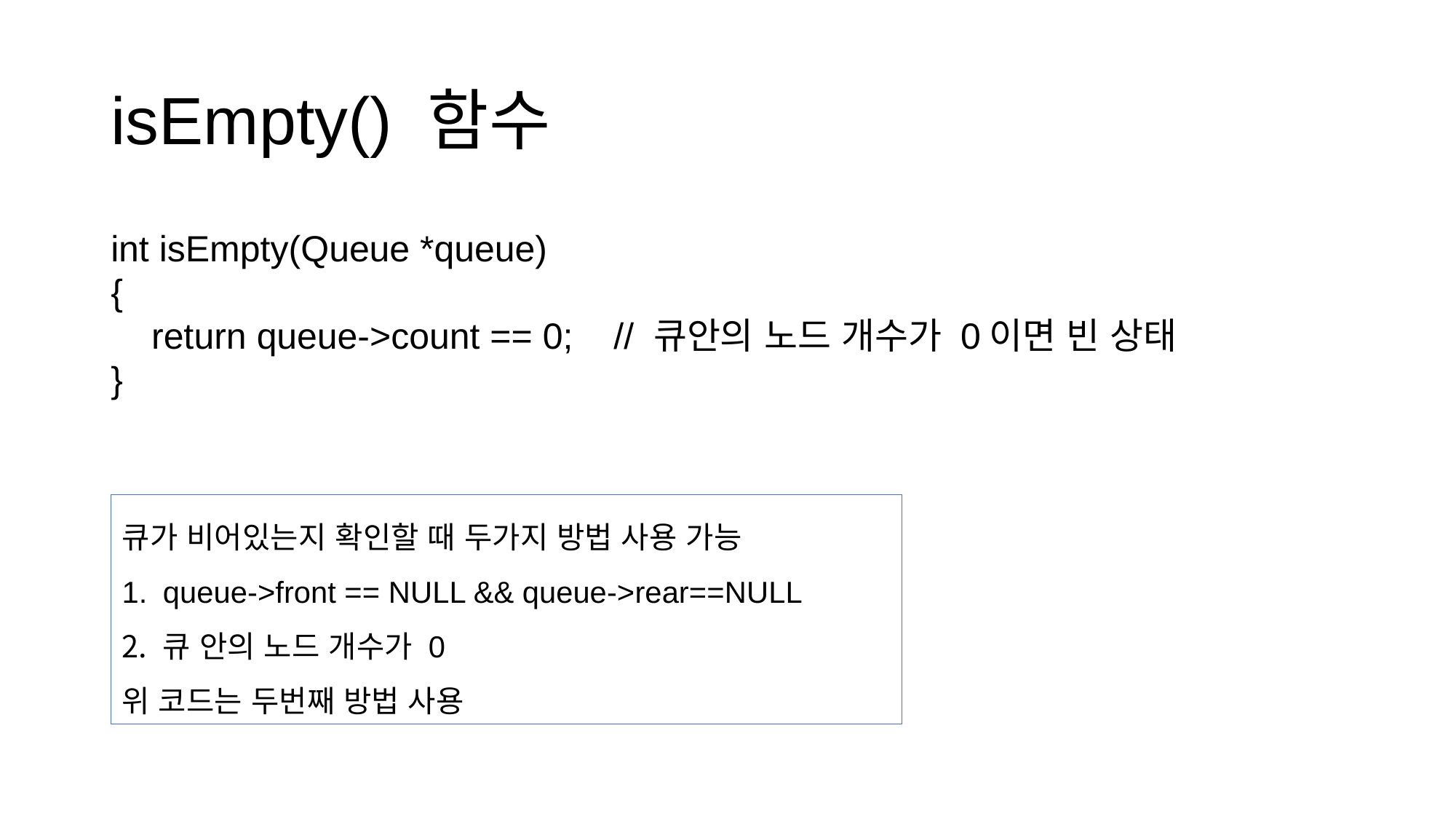

# isEmpty() 함수
int isEmpty(Queue *queue)
{
    return queue->count == 0;    // 큐안의 노드 개수가 0이면 빈 상태
}

큐가 비어있는지 확인할 때 두가지 방법 사용 가능
queue->front == NULL && queue->rear==NULL
큐 안의 노드 개수가 0
위 코드는 두번째 방법 사용